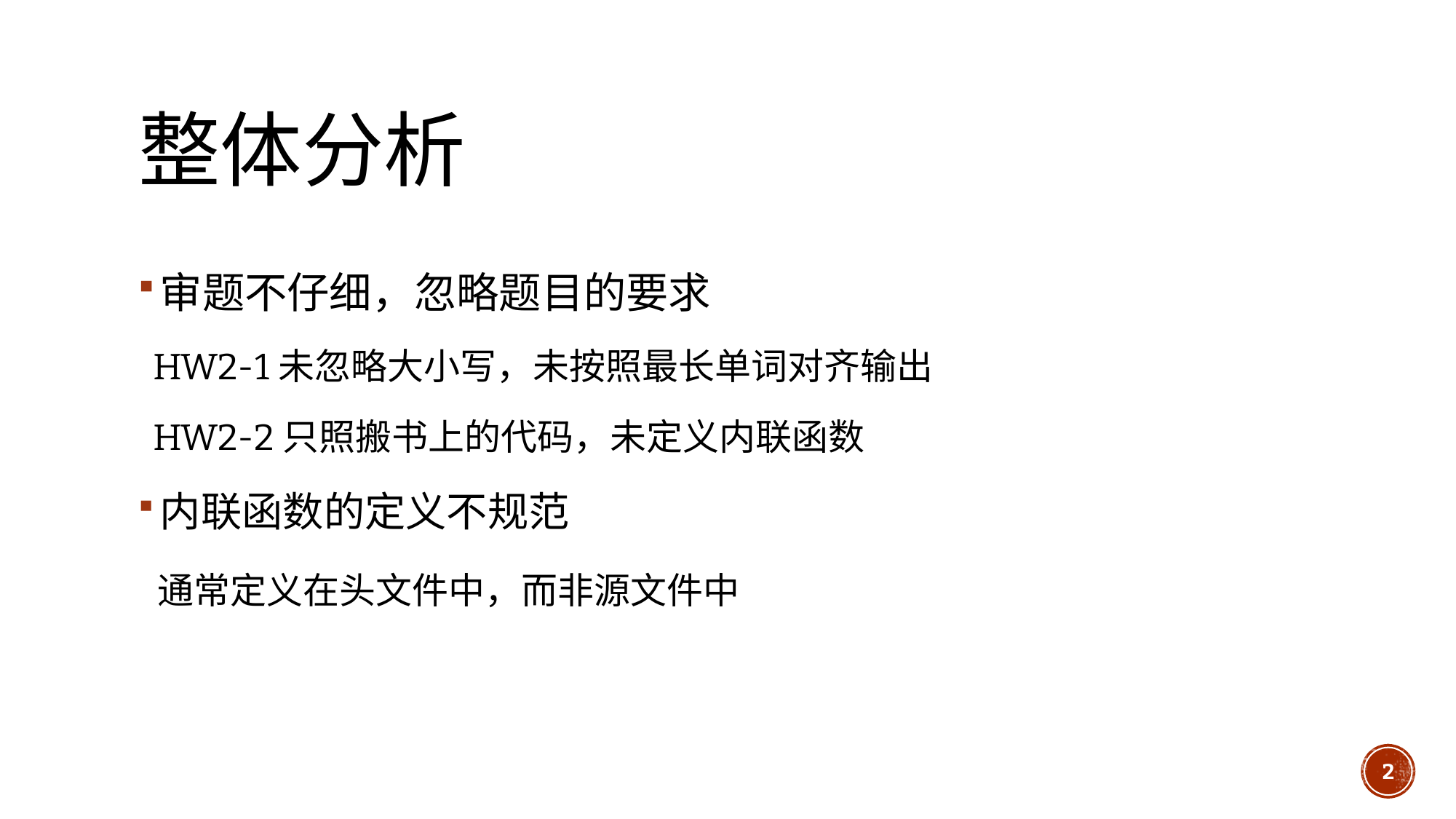

# 整体分析
审题不仔细，忽略题目的要求
  HW2-1未忽略大小写，未按照最长单词对齐输出
  HW2-2只照搬书上的代码，未定义内联函数
内联函数的定义不规范
 通常定义在头文件中，而非源文件中

2